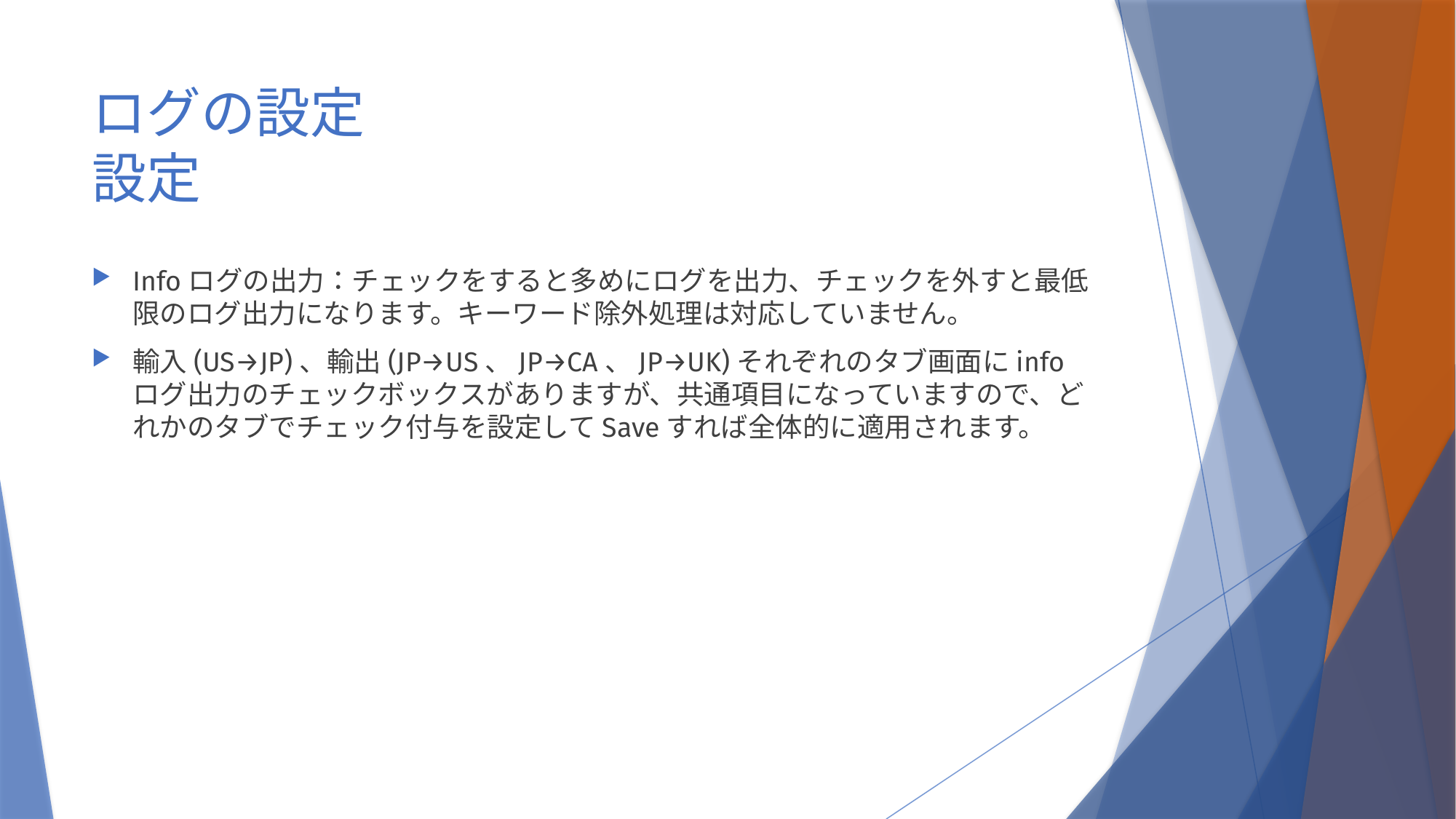

# ログの設定 設定
Infoログの出力：チェックをすると多めにログを出力、チェックを外すと最低限のログ出力になります。キーワード除外処理は対応していません。
輸入(US→JP)、輸出(JP→US、JP→CA、JP→UK)それぞれのタブ画面にinfoログ出力のチェックボックスがありますが、共通項目になっていますので、どれかのタブでチェック付与を設定してSaveすれば全体的に適用されます。